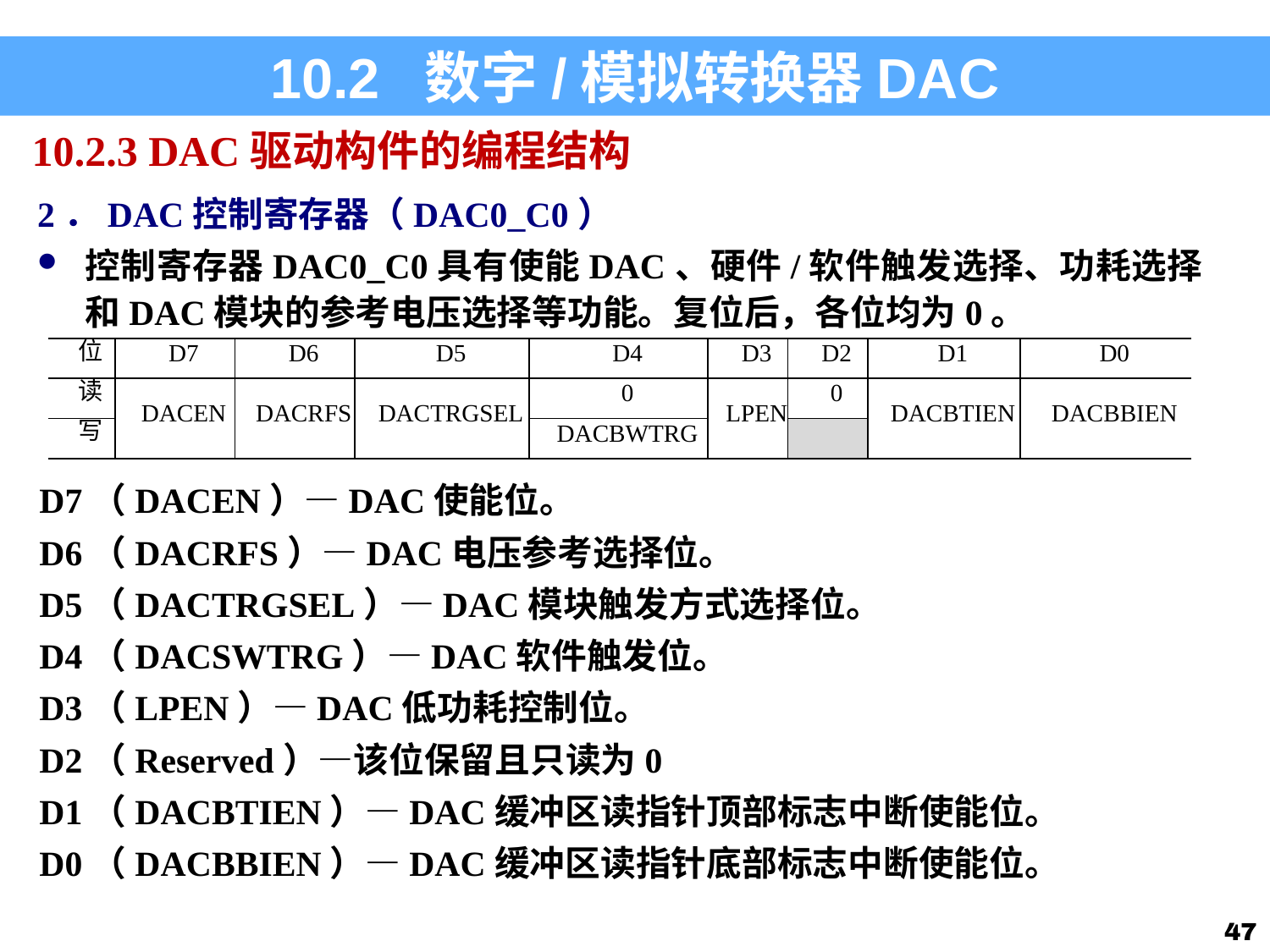

10.2  数字/模拟转换器DAC
10.2.3 DAC驱动构件的编程结构
2．DAC控制寄存器（DAC0_C0）
控制寄存器DAC0_C0具有使能DAC、硬件/软件触发选择、功耗选择和DAC模块的参考电压选择等功能。复位后，各位均为0。
| 位 | D7 | D6 | D5 | D4 | D3 | D2 | D1 | D0 |
| --- | --- | --- | --- | --- | --- | --- | --- | --- |
| 读 | DACEN | DACRFS | DACTRGSEL | 0 | LPEN | 0 | DACBTIEN | DACBBIEN |
| 写 |  |  |  | DACBWTRG |  |  |  |  |
D7（DACEN）—DAC使能位。
D6（DACRFS）—DAC电压参考选择位。
D5（DACTRGSEL）—DAC模块触发方式选择位。
D4（DACSWTRG）—DAC软件触发位。
D3（LPEN）—DAC低功耗控制位。
D2（Reserved）—该位保留且只读为0
D1（DACBTIEN）—DAC缓冲区读指针顶部标志中断使能位。
D0（DACBBIEN）—DAC缓冲区读指针底部标志中断使能位。
47